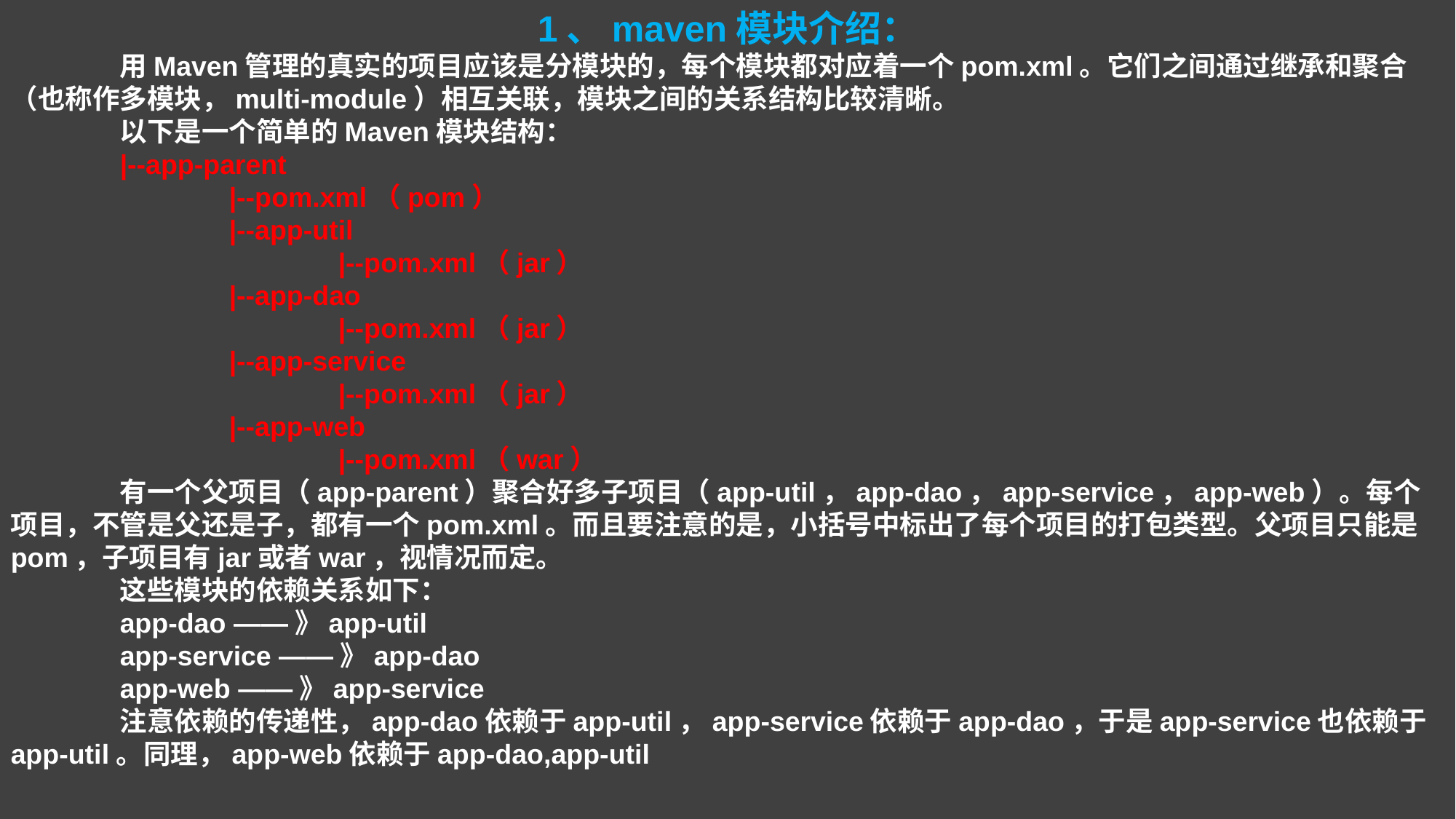

1、maven模块介绍：
	用Maven管理的真实的项目应该是分模块的，每个模块都对应着一个pom.xml。它们之间通过继承和聚合（也称作多模块，multi-module）相互关联，模块之间的关系结构比较清晰。
	以下是一个简单的Maven模块结构：
	|--app-parent
		|--pom.xml（pom）
		|--app-util
			|--pom.xml（jar）
		|--app-dao
			|--pom.xml（jar）
		|--app-service
			|--pom.xml（jar）
		|--app-web
			|--pom.xml（war）
	有一个父项目（app-parent）聚合好多子项目（app-util，app-dao，app-service，app-web）。每个项目，不管是父还是子，都有一个pom.xml。而且要注意的是，小括号中标出了每个项目的打包类型。父项目只能是pom，子项目有jar或者war，视情况而定。
	这些模块的依赖关系如下：
	app-dao ——》app-util
	app-service ——》app-dao
	app-web ——》app-service
	注意依赖的传递性，app-dao依赖于app-util，app-service依赖于app-dao，于是app-service也依赖于app-util。同理，app-web依赖于app-dao,app-util